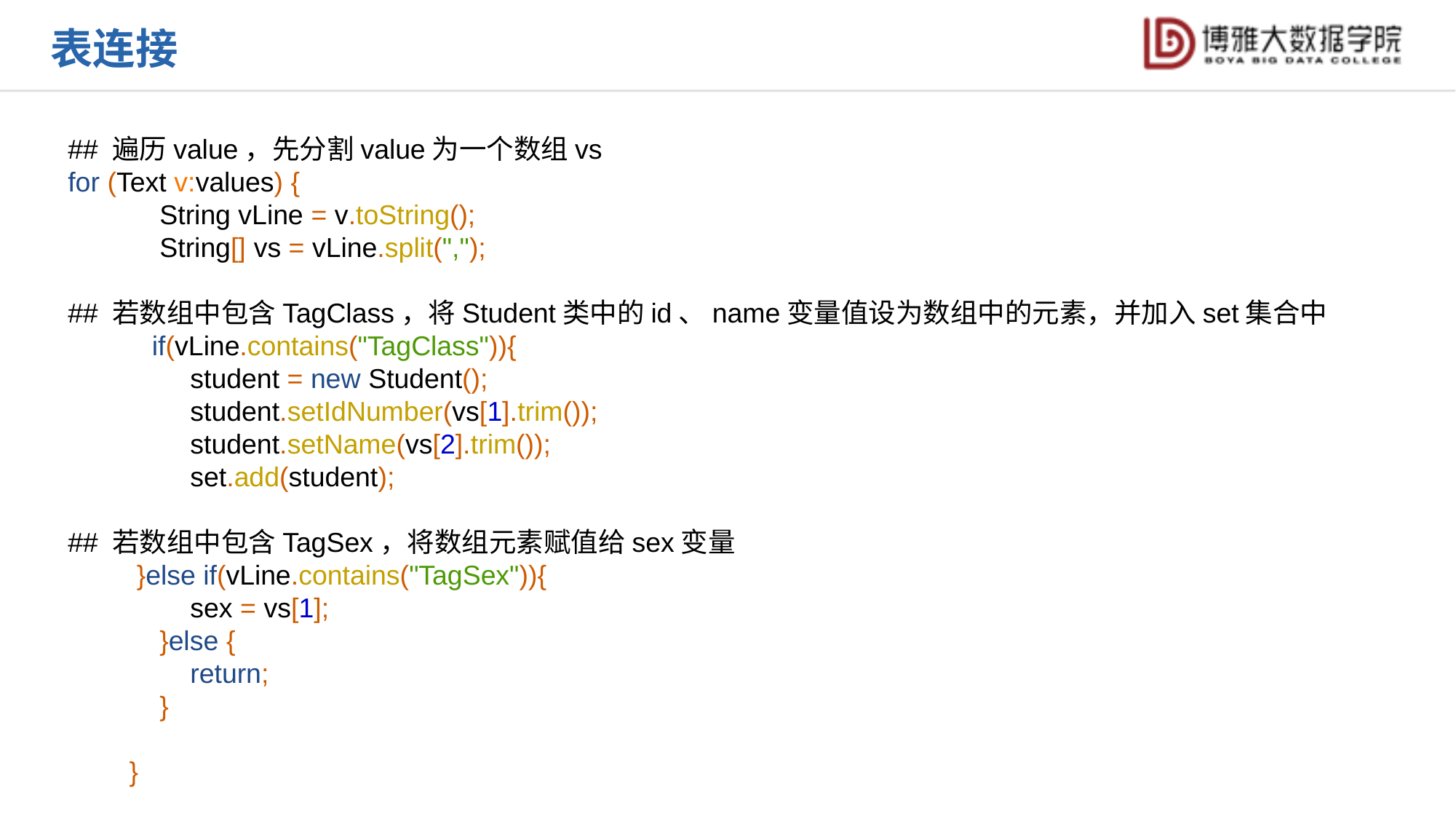

表连接
## 遍历value，先分割value为一个数组vs
for (Text v:values) {
            String vLine = v.toString();
            String[] vs = vLine.split(",");

## 若数组中包含TagClass，将Student类中的id、name变量值设为数组中的元素，并加入set集合中
           if(vLine.contains("TagClass")){
                student = new Student();
                student.setIdNumber(vs[1].trim());
                student.setName(vs[2].trim());
                set.add(student);

## 若数组中包含TagSex，将数组元素赋值给sex变量
         }else if(vLine.contains("TagSex")){
                sex = vs[1];
            }else {
                return;
            }

        }